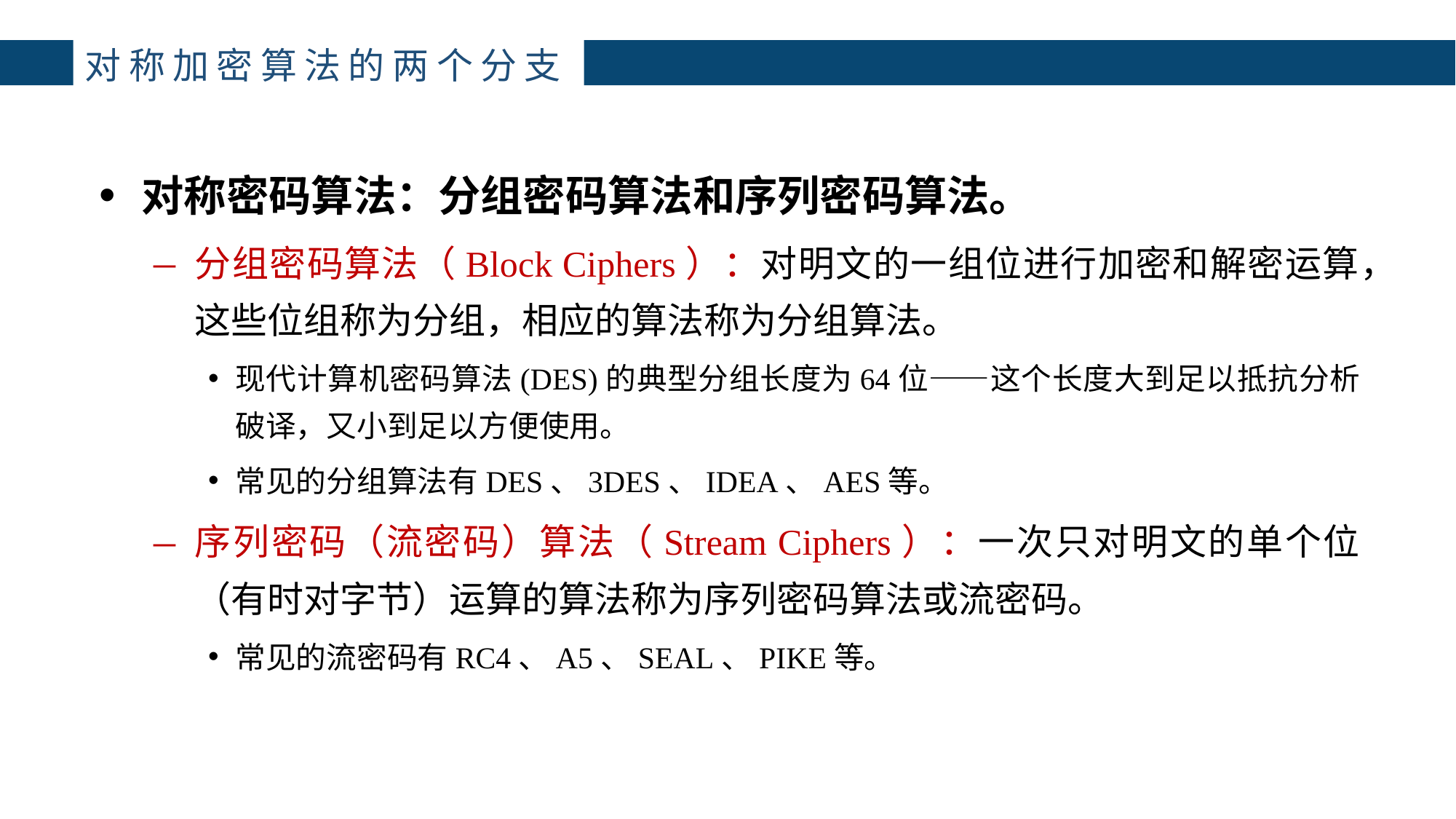

对称加密算法的两个分支

对称密码算法：分组密码算法和序列密码算法。
分组密码算法（Block Ciphers）：对明文的一组位进行加密和解密运算，这些位组称为分组，相应的算法称为分组算法。
现代计算机密码算法(DES)的典型分组长度为64位——这个长度大到足以抵抗分析破译，又小到足以方便使用。
常见的分组算法有DES、3DES、IDEA、AES等。
序列密码（流密码）算法（Stream Ciphers）：一次只对明文的单个位（有时对字节）运算的算法称为序列密码算法或流密码。
常见的流密码有RC4、A5、SEAL、PIKE等。